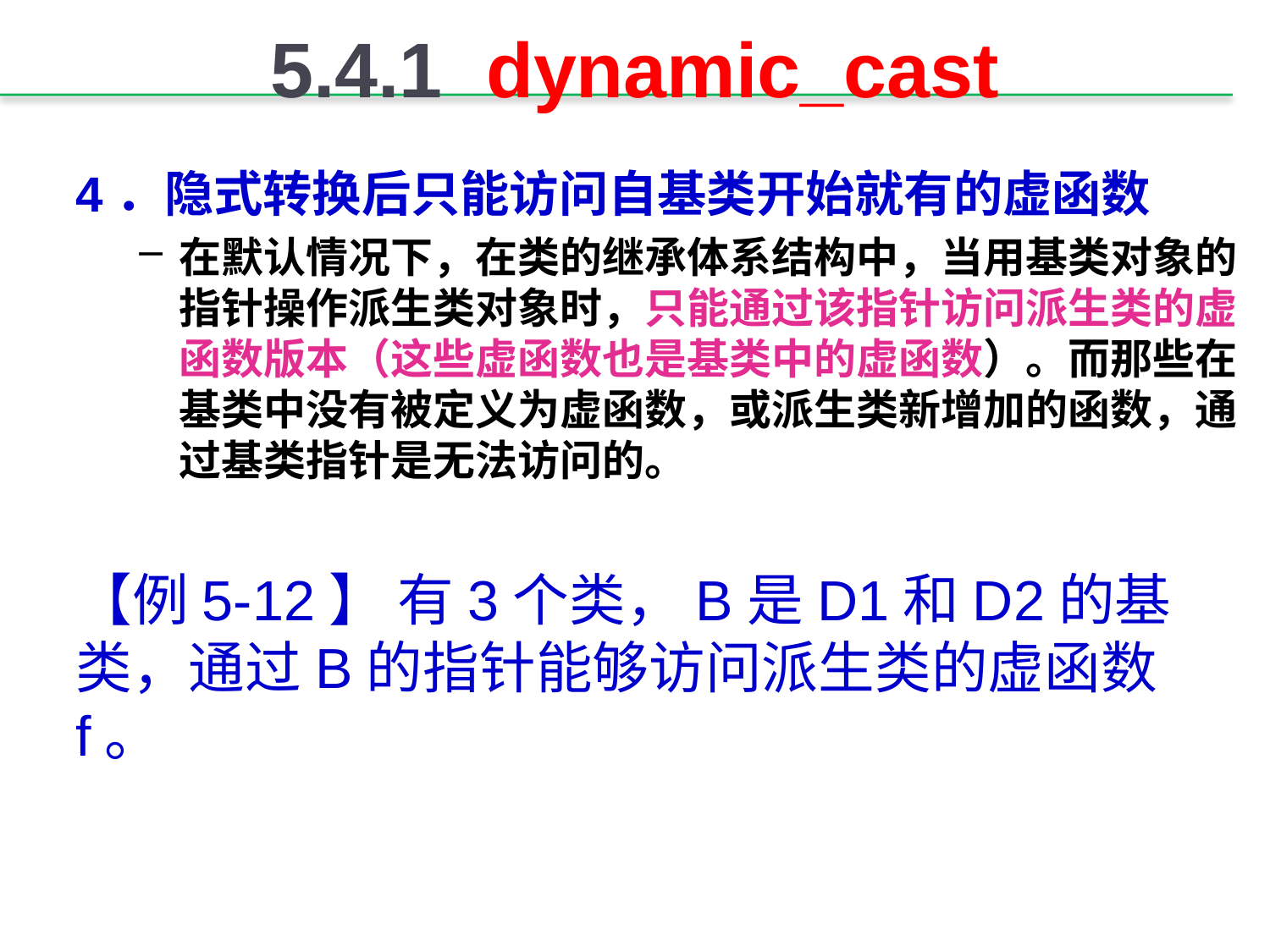

# 5.4.1  dynamic_cast
4．隐式转换后只能访问自基类开始就有的虚函数
在默认情况下，在类的继承体系结构中，当用基类对象的指针操作派生类对象时，只能通过该指针访问派生类的虚函数版本（这些虚函数也是基类中的虚函数）。而那些在基类中没有被定义为虚函数，或派生类新增加的函数，通过基类指针是无法访问的。

【例5-12】 有3个类，B是D1和D2的基类，通过B的指针能够访问派生类的虚函数f。